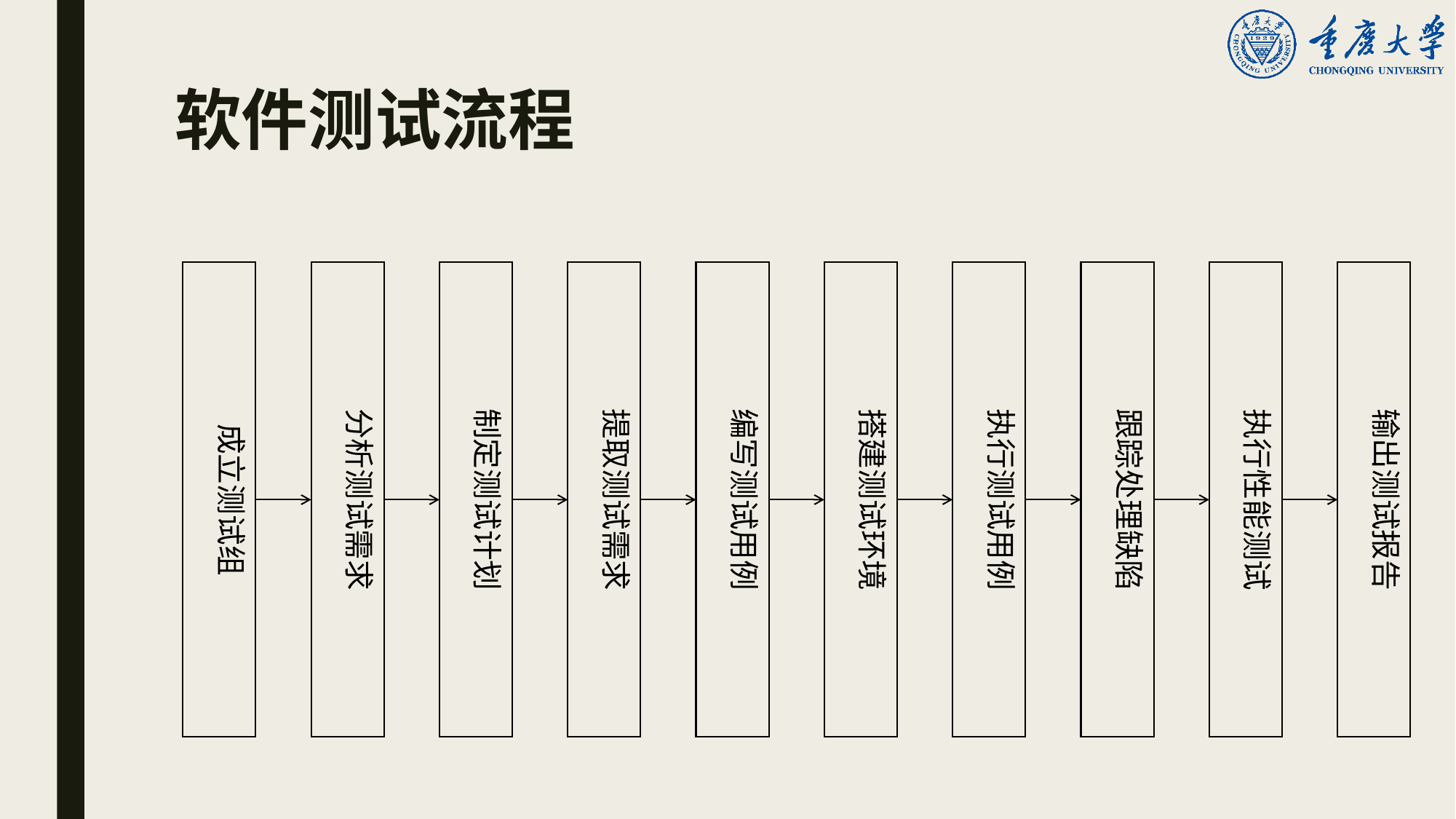

# 软件测试流程
成立测试组
分析测试需求
制定测试计划
提取测试需求
编写测试用例
搭建测试环境
执行测试用例
跟踪处理缺陷
执行性能测试
输出测试报告